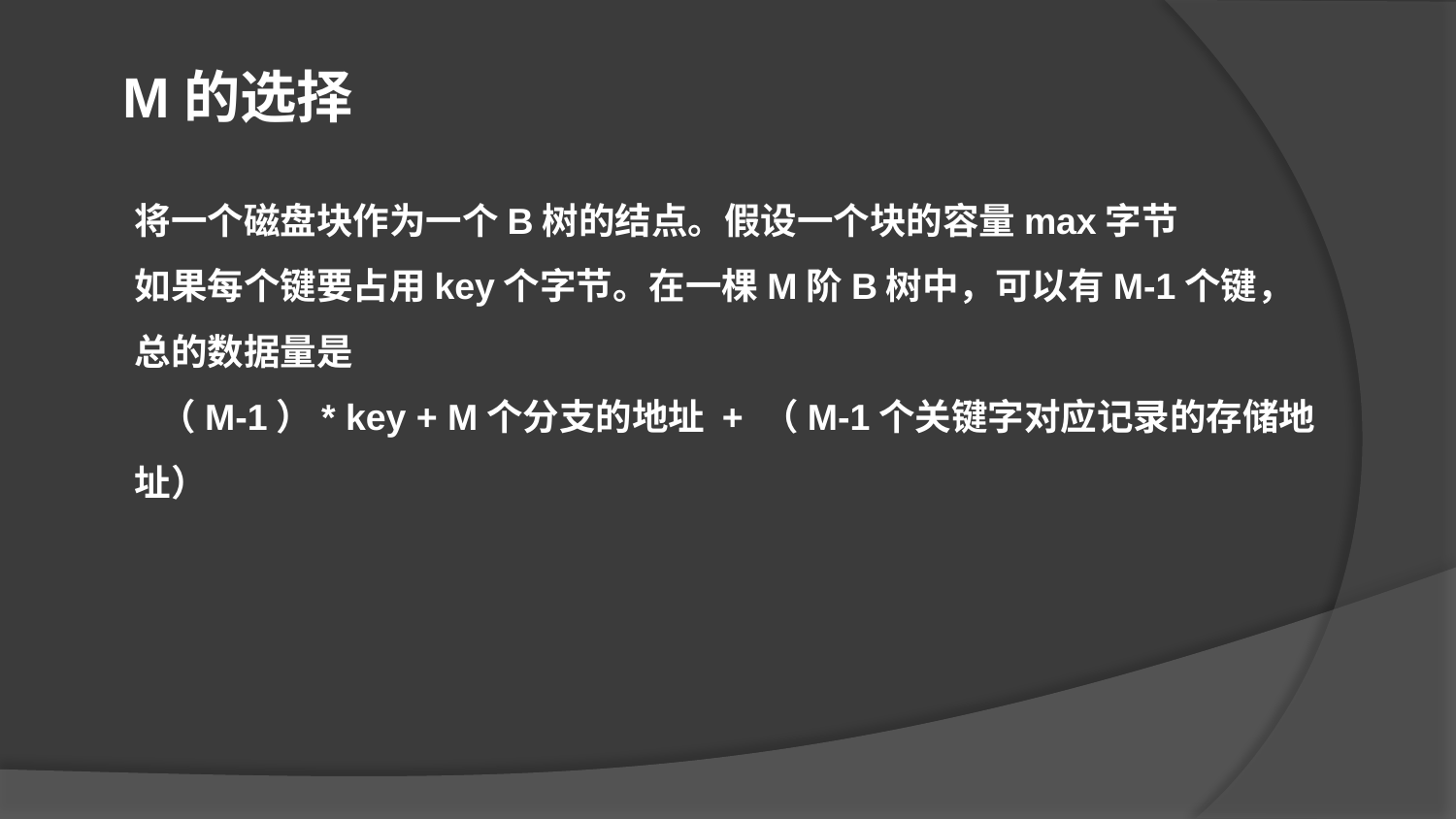

M的选择
将一个磁盘块作为一个B树的结点。假设一个块的容量max字节
如果每个键要占用key个字节。在一棵M阶B树中，可以有M-1个键，总的数据量是
  （M-1）* key + M个分支的地址 + （M-1个关键字对应记录的存储地址）